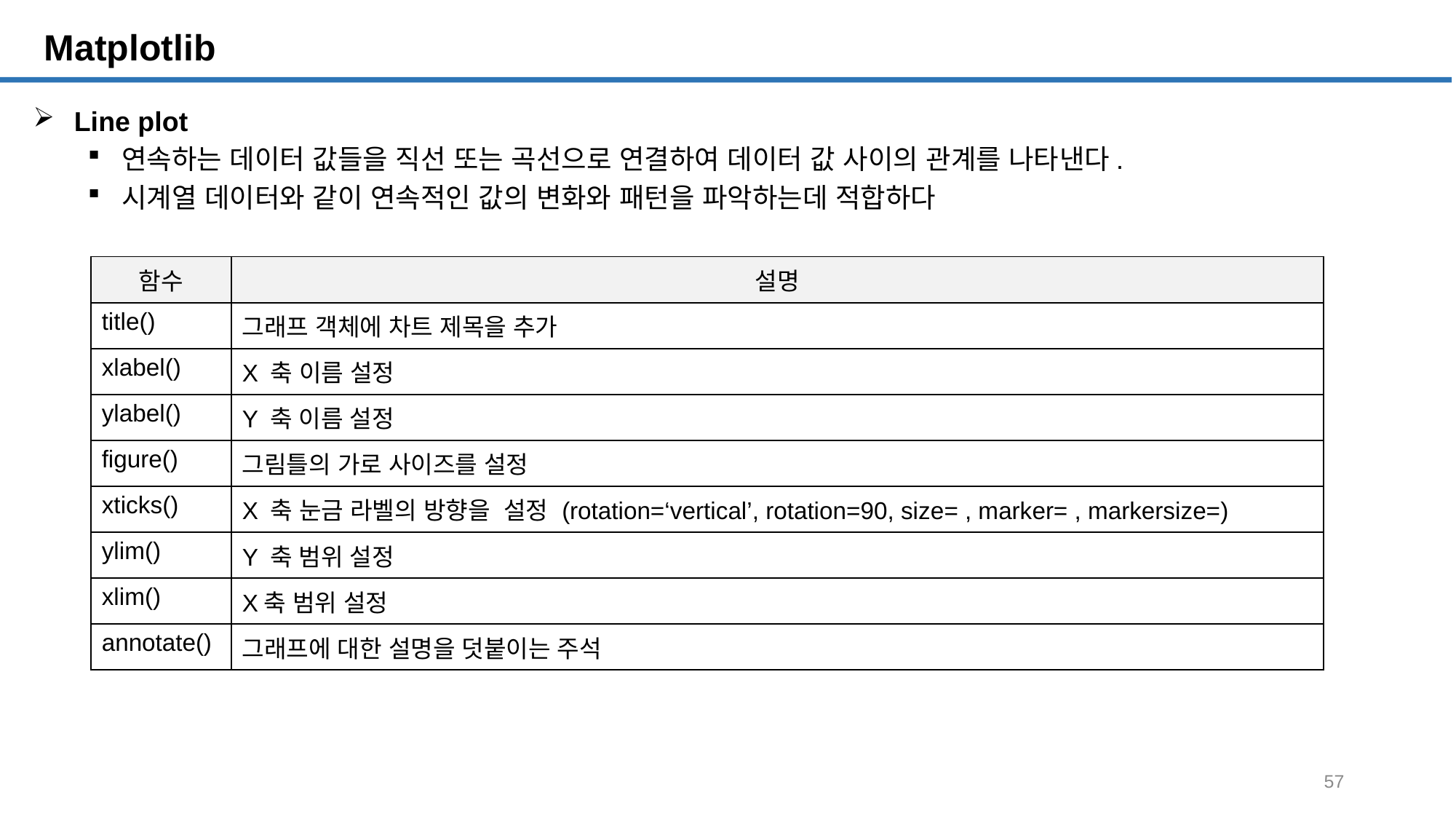

SQL 튜닝 개요
# Matplotlib

Line plot
연속하는 데이터 값들을 직선 또는 곡선으로 연결하여 데이터 값 사이의 관계를 나타낸다.
시계열 데이터와 같이 연속적인 값의 변화와 패턴을 파악하는데 적합하다

| 함수 | 설명 |
| --- | --- |
| title() | 그래프 객체에 차트 제목을 추가 |
| xlabel() | X 축 이름 설정 |
| ylabel() | Y 축 이름 설정 |
| figure() | 그림틀의 가로 사이즈를 설정 |
| xticks() | X 축 눈금 라벨의 방향을 설정 (rotation=‘vertical’, rotation=90, size= , marker= , markersize=) |
| ylim() | Y 축 범위 설정 |
| xlim() | X축 범위 설정 |
| annotate() | 그래프에 대한 설명을 덧붙이는 주석 |
57